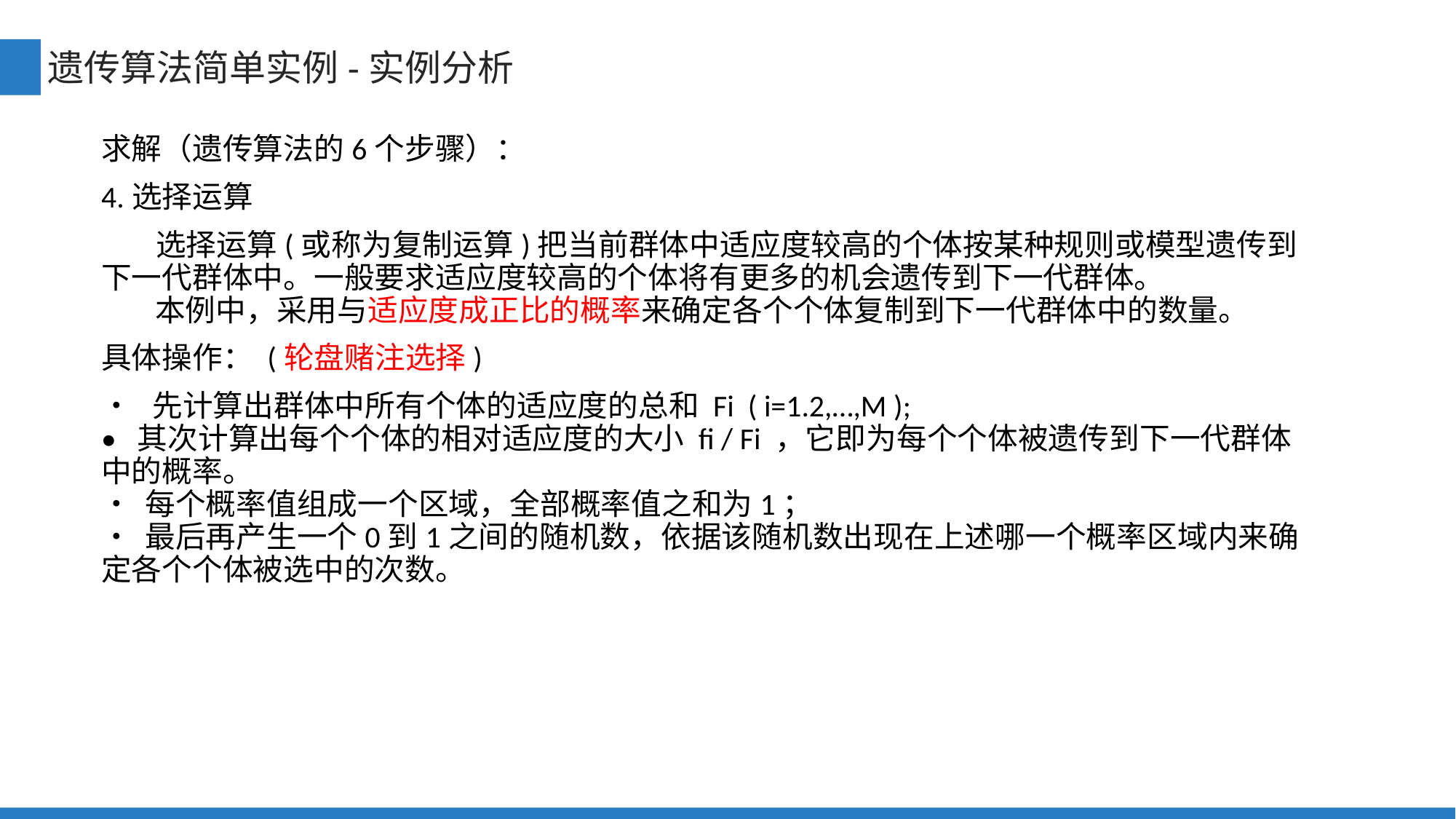

遗传算法简单实例-实例分析
求解（遗传算法的6个步骤）：
4.选择运算
选择运算(或称为复制运算)把当前群体中适应度较高的个体按某种规则或模型遗传到下一代群体中。一般要求适应度较高的个体将有更多的机会遗传到下一代群体。                   
        本例中，采用与适应度成正比的概率来确定各个个体复制到下一代群体中的数量。
具体操作： (轮盘赌注选择)
•  先计算出群体中所有个体的适应度的总和 Fi  ( i=1.2,…,M );
•  其次计算出每个个体的相对适应度的大小 fi / Fi ，它即为每个个体被遗传到下一代群体中的概率。
•  每个概率值组成一个区域，全部概率值之和为1；
•  最后再产生一个0到1之间的随机数，依据该随机数出现在上述哪一个概率区域内来确定各个个体被选中的次数。
web应用类型